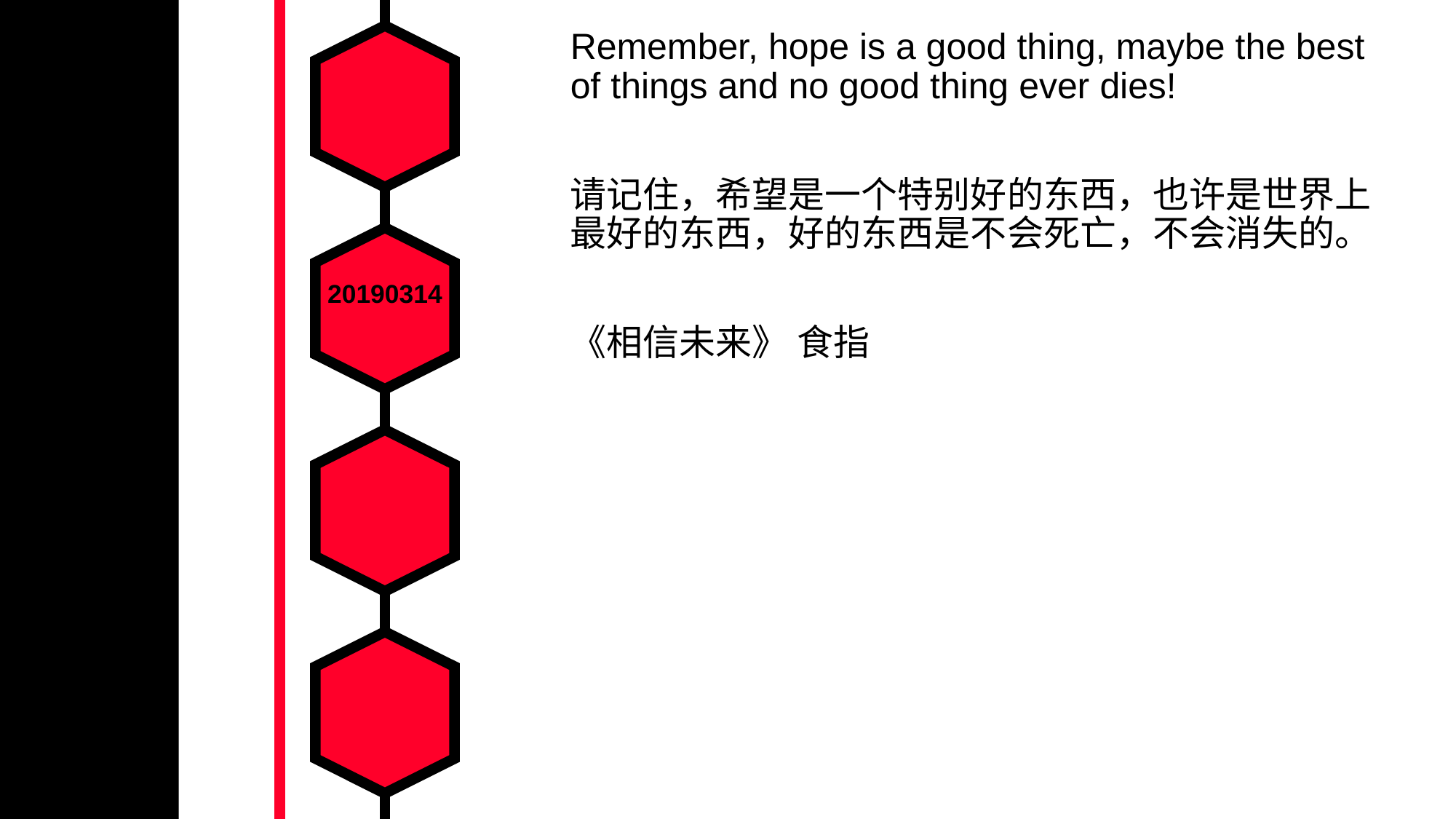

#
Remember, hope is a good thing, maybe the best of things and no good thing ever dies!

请记住，希望是一个特别好的东西，也许是世界上最好的东西，好的东西是不会死亡，不会消失的。

《相信未来》 食指

20190314